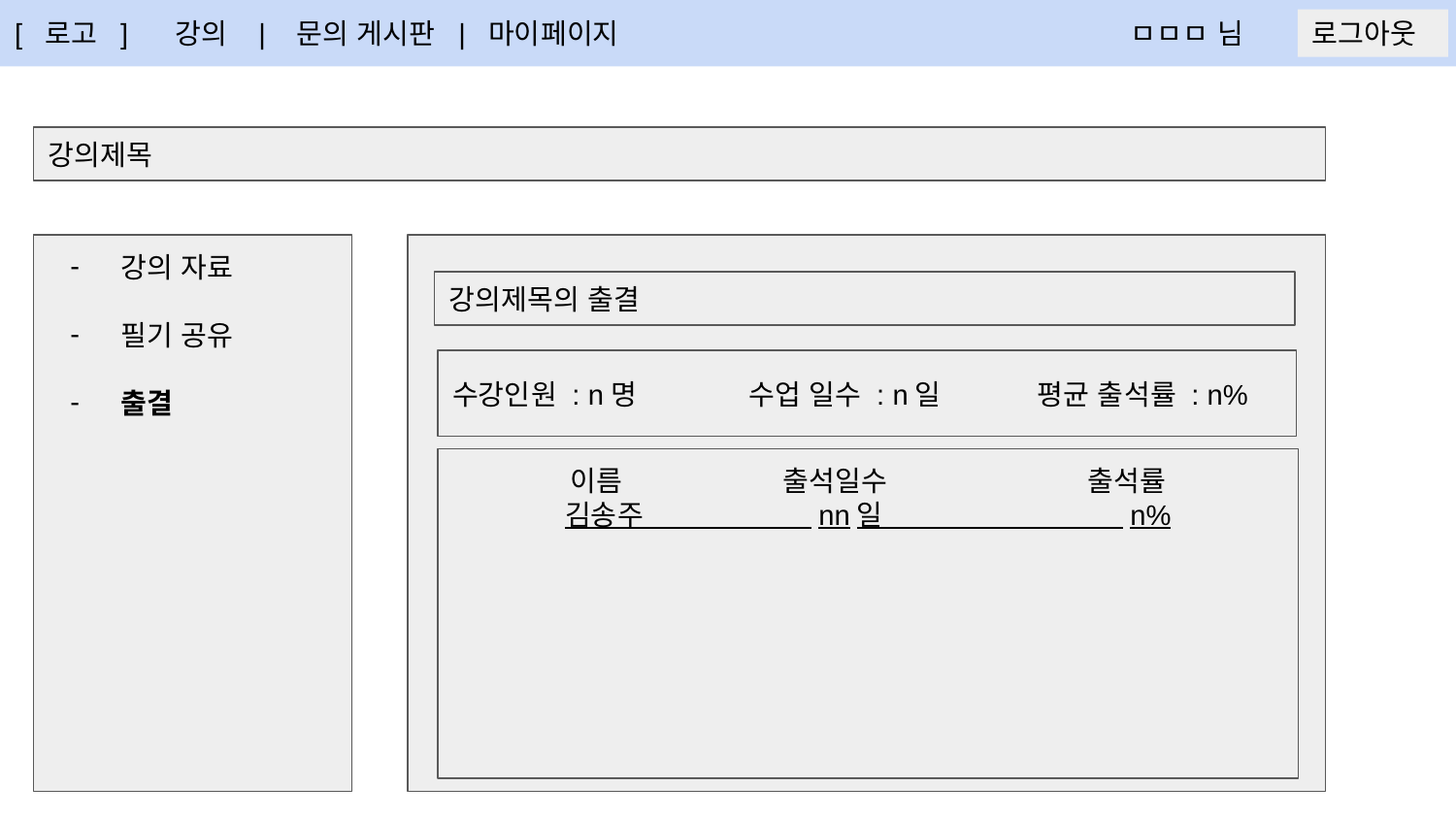

[  로고  ]     강의   |   문의 게시판  |  마이페이지
class/teacher/visitList
class/student/visitInput을 통해 저장했다고 가정
ㅁㅁㅁ 님
로그아웃
강의제목
강의 자료

필기 공유

출결

강의제목의 출결
수강인원 : n명              수업 일수 : n일            평균 출석률 : n%
이름                    출석일수                         출석률
김송주                     nn일                              n%